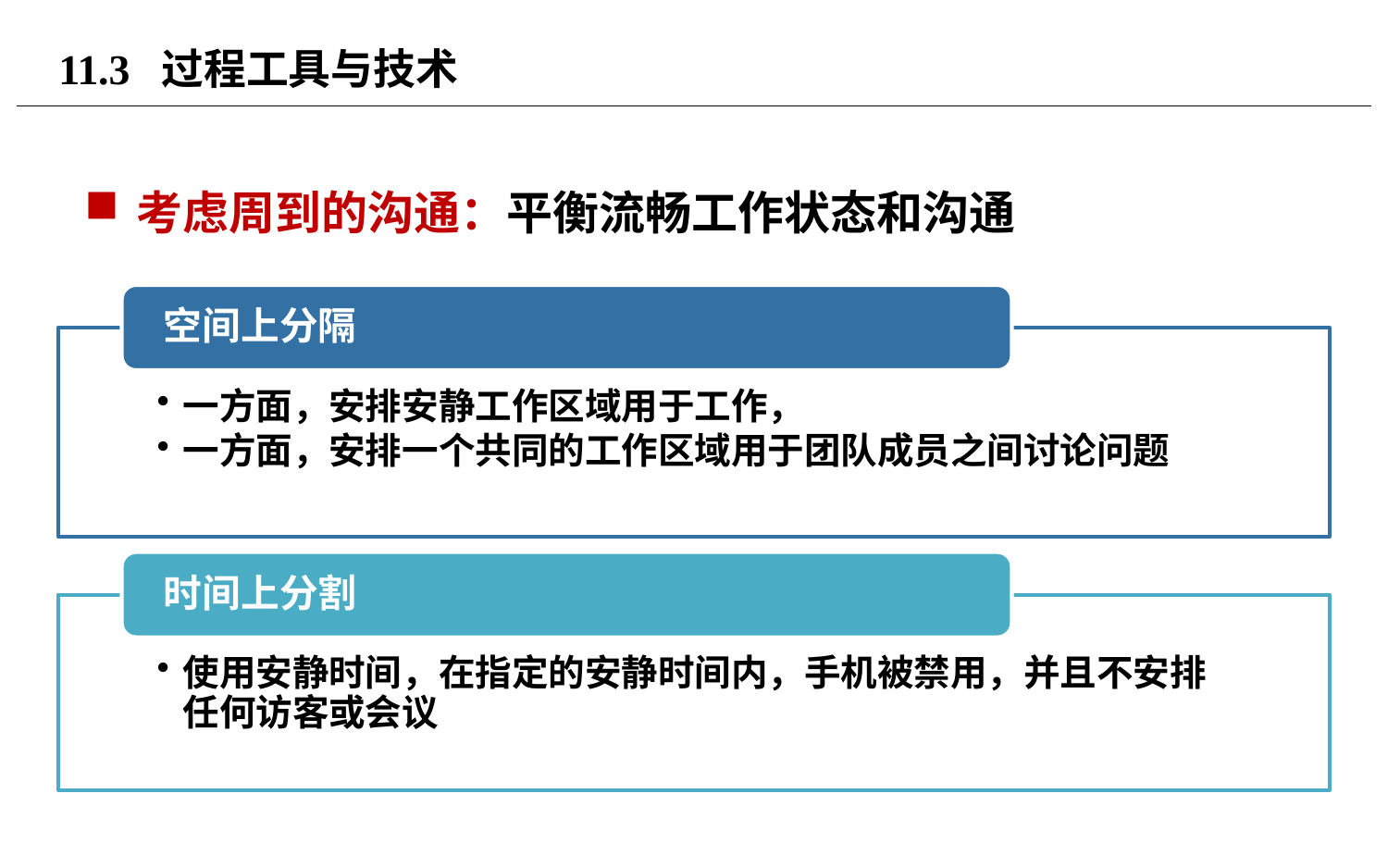

# 11.3  过程工具与技术
考虑周到的沟通：平衡流畅工作状态和沟通

一方面，安排安静工作区域用于工作，
一方面，安排一个共同的工作区域用于团队成员之间讨论问题
空间上分隔
使用安静时间，在指定的安静时间内，手机被禁用，并且不安排任何访客或会议
时间上分割